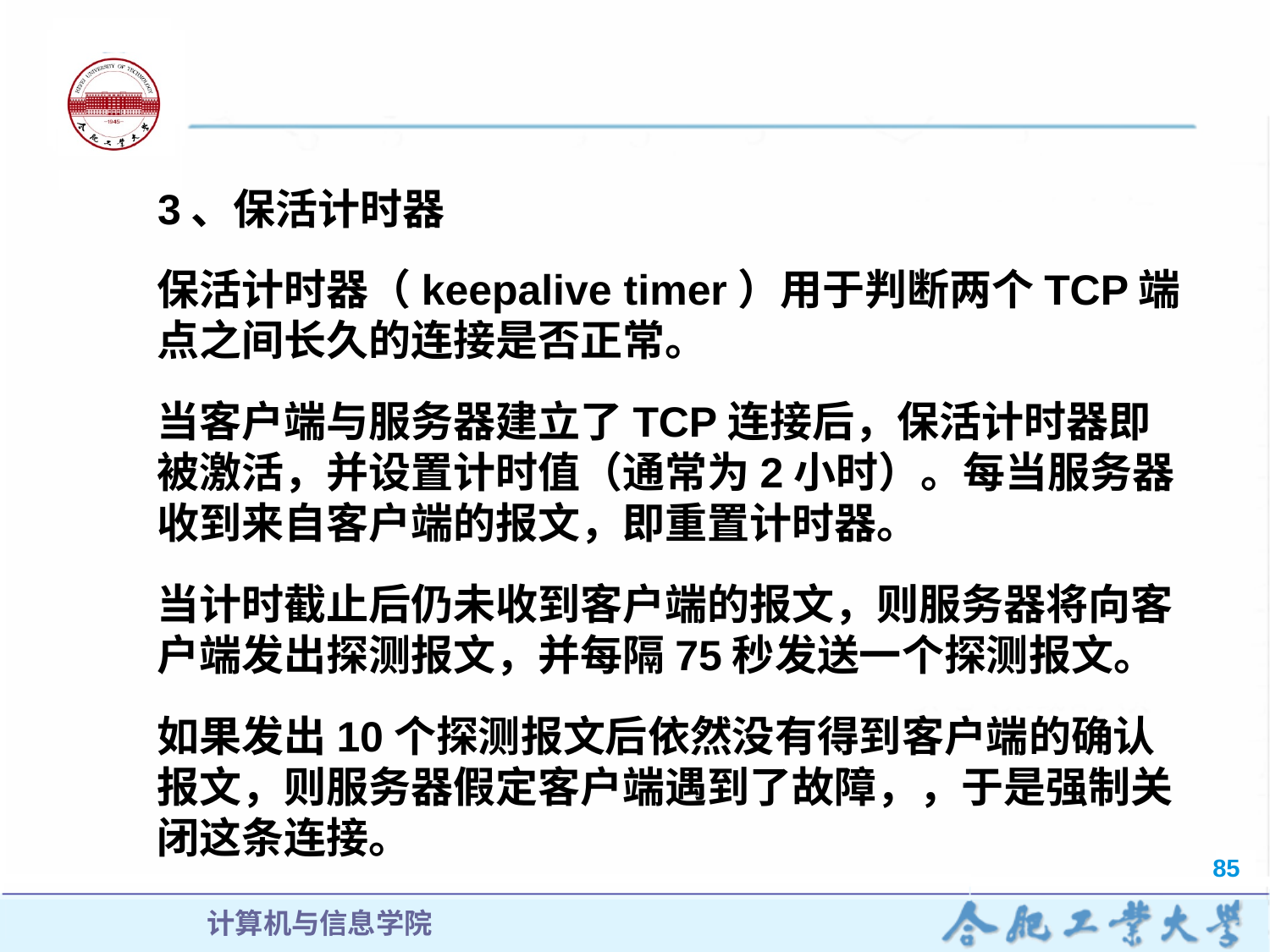

3、保活计时器
保活计时器（keepalive timer）用于判断两个TCP端点之间长久的连接是否正常。
当客户端与服务器建立了TCP连接后，保活计时器即被激活，并设置计时值（通常为2小时）。每当服务器收到来自客户端的报文，即重置计时器。
当计时截止后仍未收到客户端的报文，则服务器将向客户端发出探测报文，并每隔75秒发送一个探测报文。
如果发出10个探测报文后依然没有得到客户端的确认报文，则服务器假定客户端遇到了故障，，于是强制关闭这条连接。